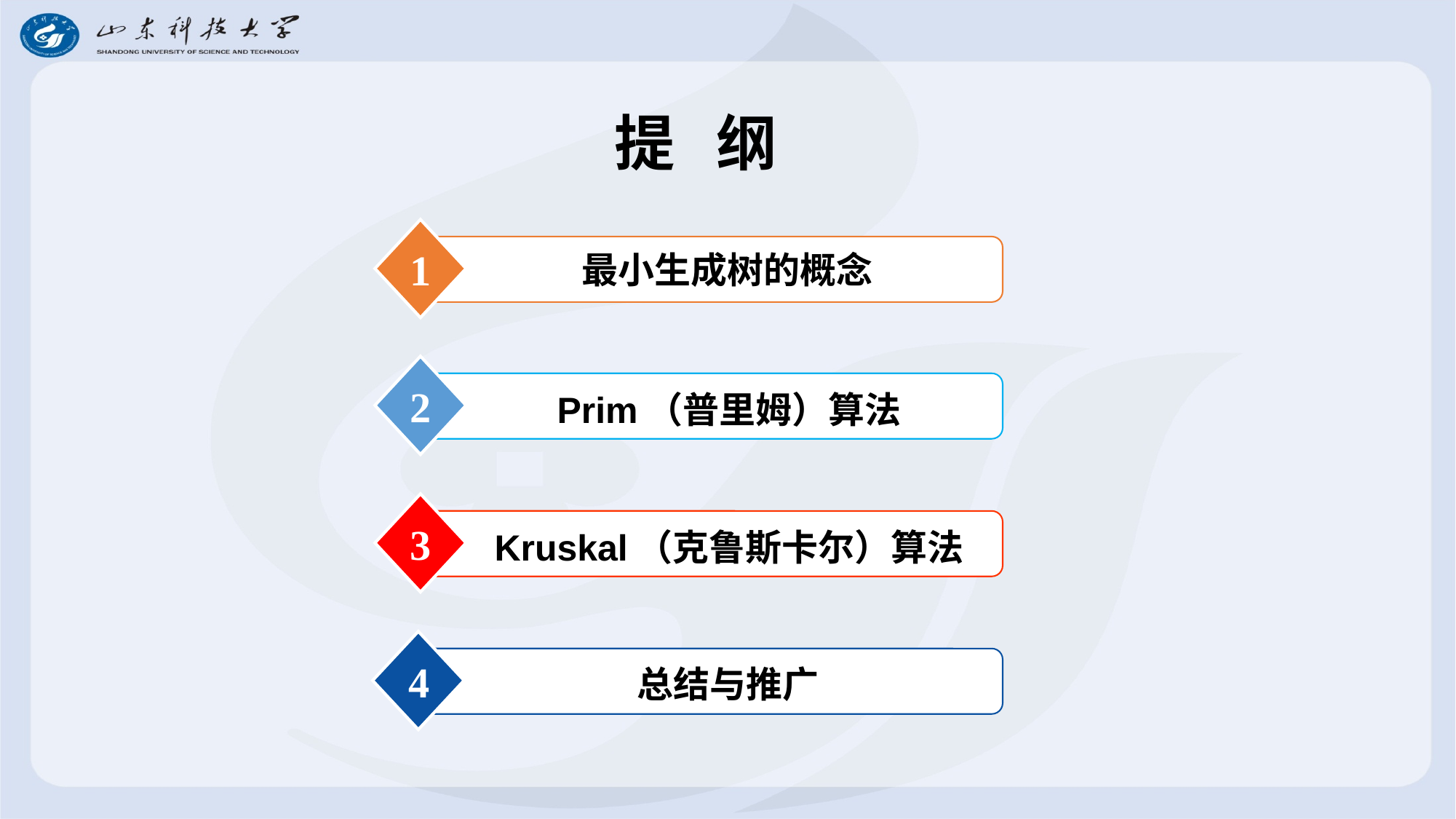

提   纲

1
最小生成树的概念

2
Prim（普里姆）算法

3
Kruskal（克鲁斯卡尔）算法

4
总结与推广